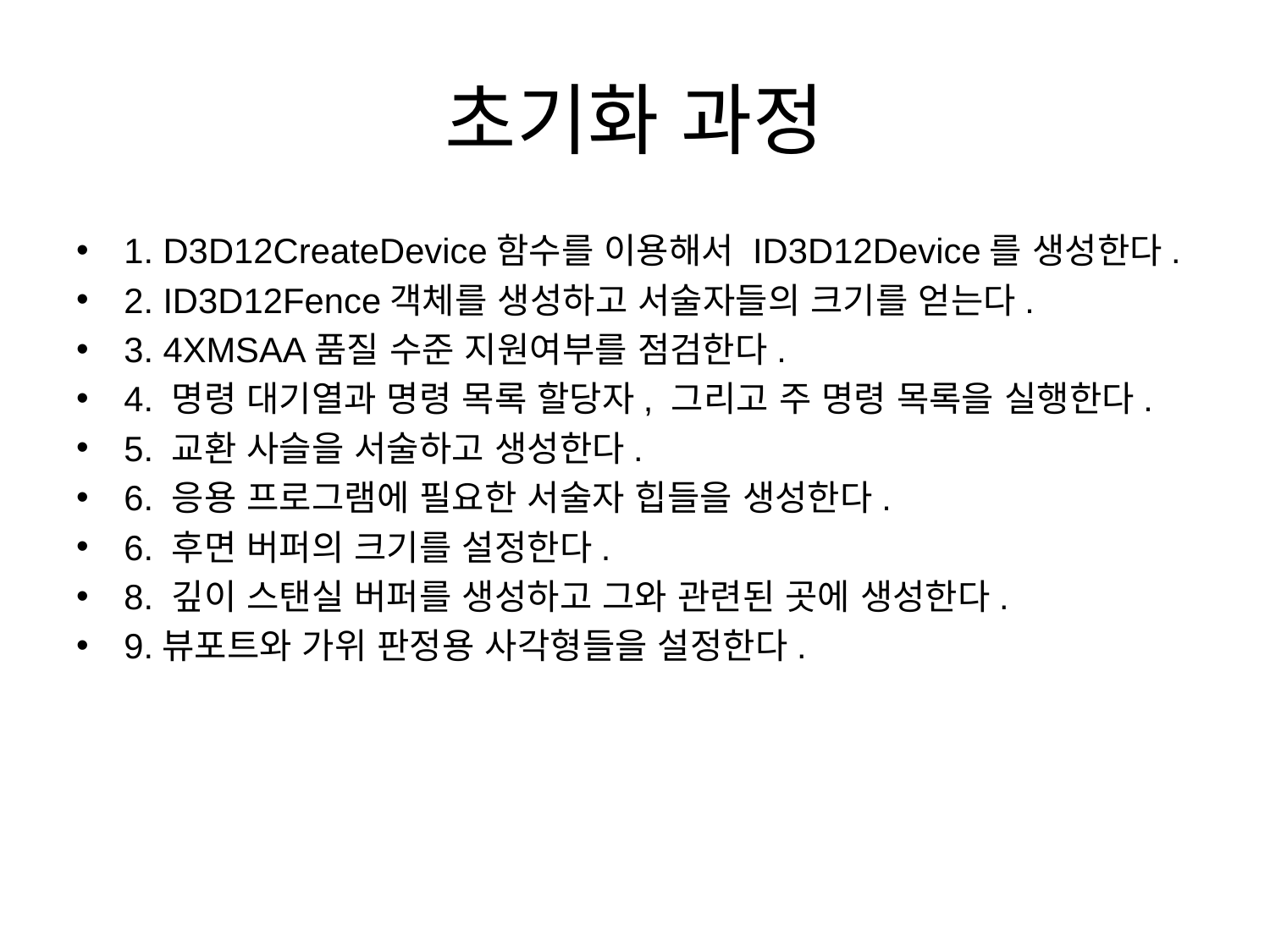

# 초기화 과정
1. D3D12CreateDevice함수를 이용해서 ID3D12Device를 생성한다.
2. ID3D12Fence객체를 생성하고 서술자들의 크기를 얻는다.
3. 4XMSAA품질 수준 지원여부를 점검한다.
4. 명령 대기열과 명령 목록 할당자, 그리고 주 명령 목록을 실행한다.
5. 교환 사슬을 서술하고 생성한다.
6. 응용 프로그램에 필요한 서술자 힙들을 생성한다.
6. 후면 버퍼의 크기를 설정한다.
8. 깊이 스탠실 버퍼를 생성하고 그와 관련된 곳에 생성한다.
9.뷰포트와 가위 판정용 사각형들을 설정한다.